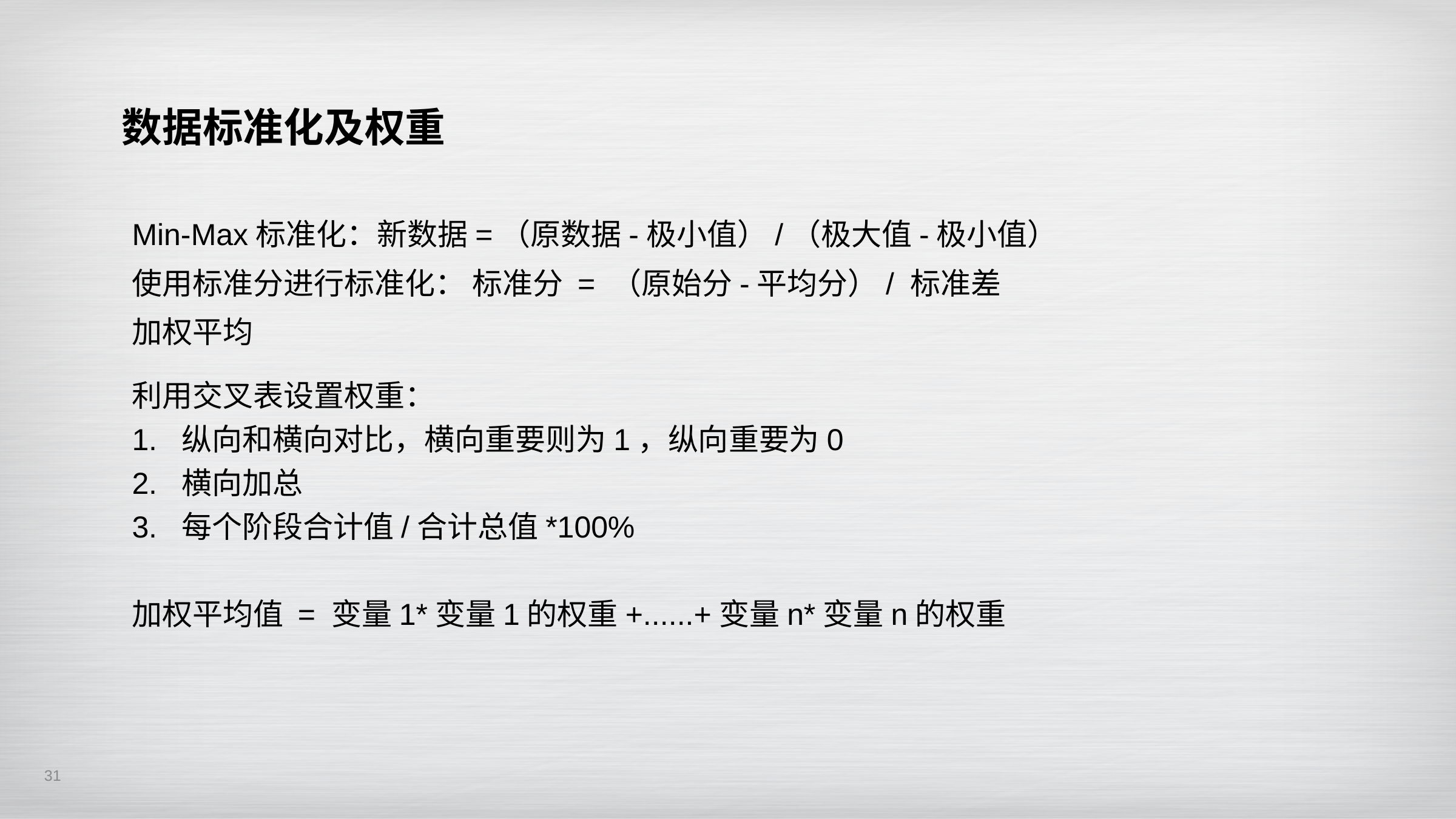

数据标准化及权重
Min-Max标准化：新数据=（原数据-极小值）/（极大值-极小值）
使用标准分进行标准化： 标准分 = （原始分-平均分）/ 标准差
加权平均
利用交叉表设置权重：
1.  纵向和横向对比，横向重要则为1，纵向重要为0
2.  横向加总
3.  每个阶段合计值/合计总值*100%

加权平均值 = 变量1*变量1的权重+......+变量n*变量n的权重